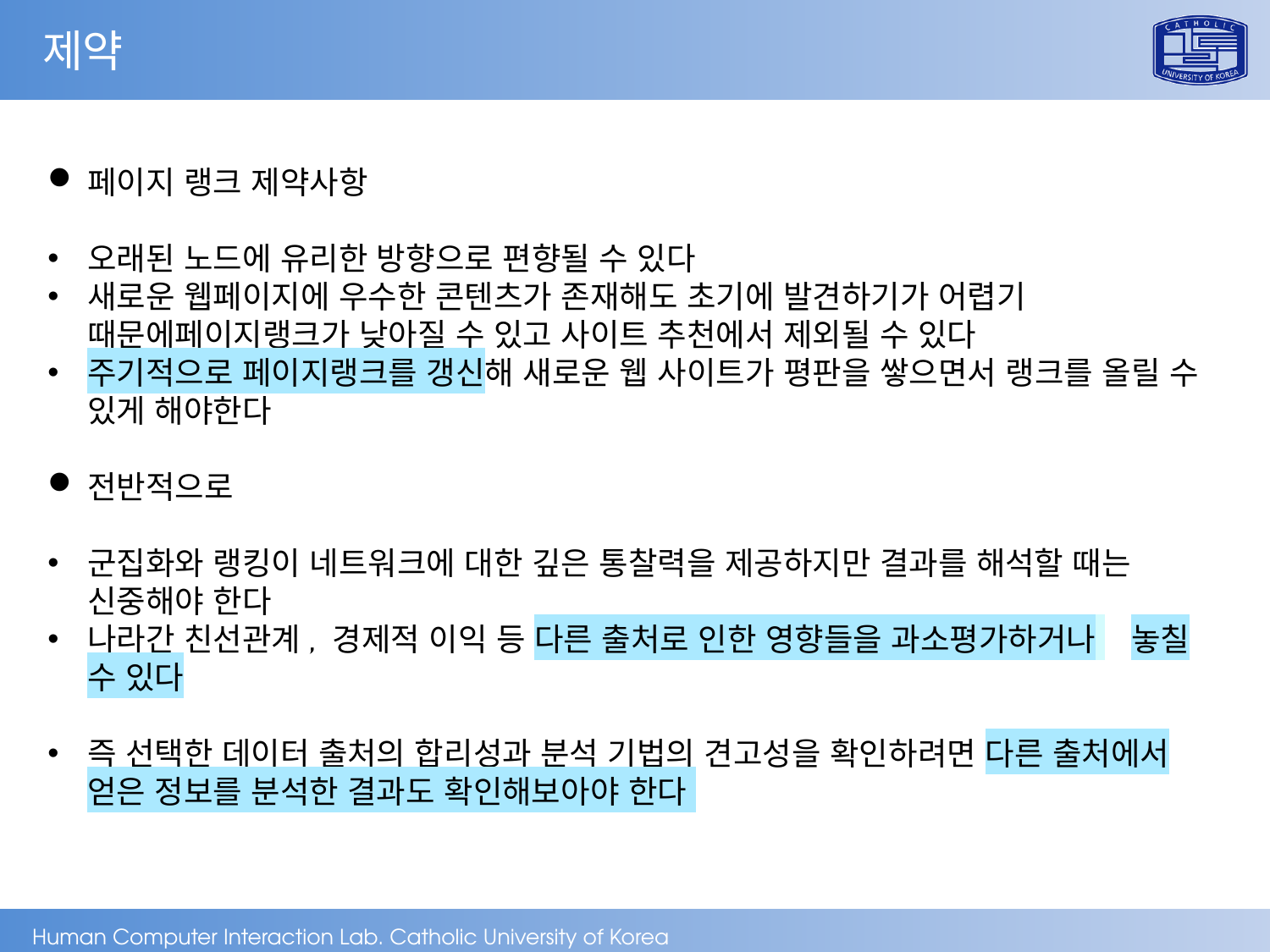

제약
페이지 랭크 제약사항

오래된 노드에 유리한 방향으로 편향될 수 있다
새로운 웹페이지에 우수한 콘텐츠가 존재해도 초기에 발견하기가 어렵기 때문에페이지랭크가 낮아질 수 있고 사이트 추천에서 제외될 수 있다
주기적으로 페이지랭크를 갱신해 새로운 웹 사이트가 평판을 쌓으면서 랭크를 올릴 수 있게 해야한다

전반적으로

군집화와 랭킹이 네트워크에 대한 깊은 통찰력을 제공하지만 결과를 해석할 때는 신중해야 한다
나라간 친선관계, 경제적 이익 등 다른 출처로 인한 영향들을 과소평가하거나    놓칠 수 있다

즉 선택한 데이터 출처의 합리성과 분석 기법의 견고성을 확인하려면 다른 출처에서 얻은 정보를 분석한 결과도 확인해보아야 한다